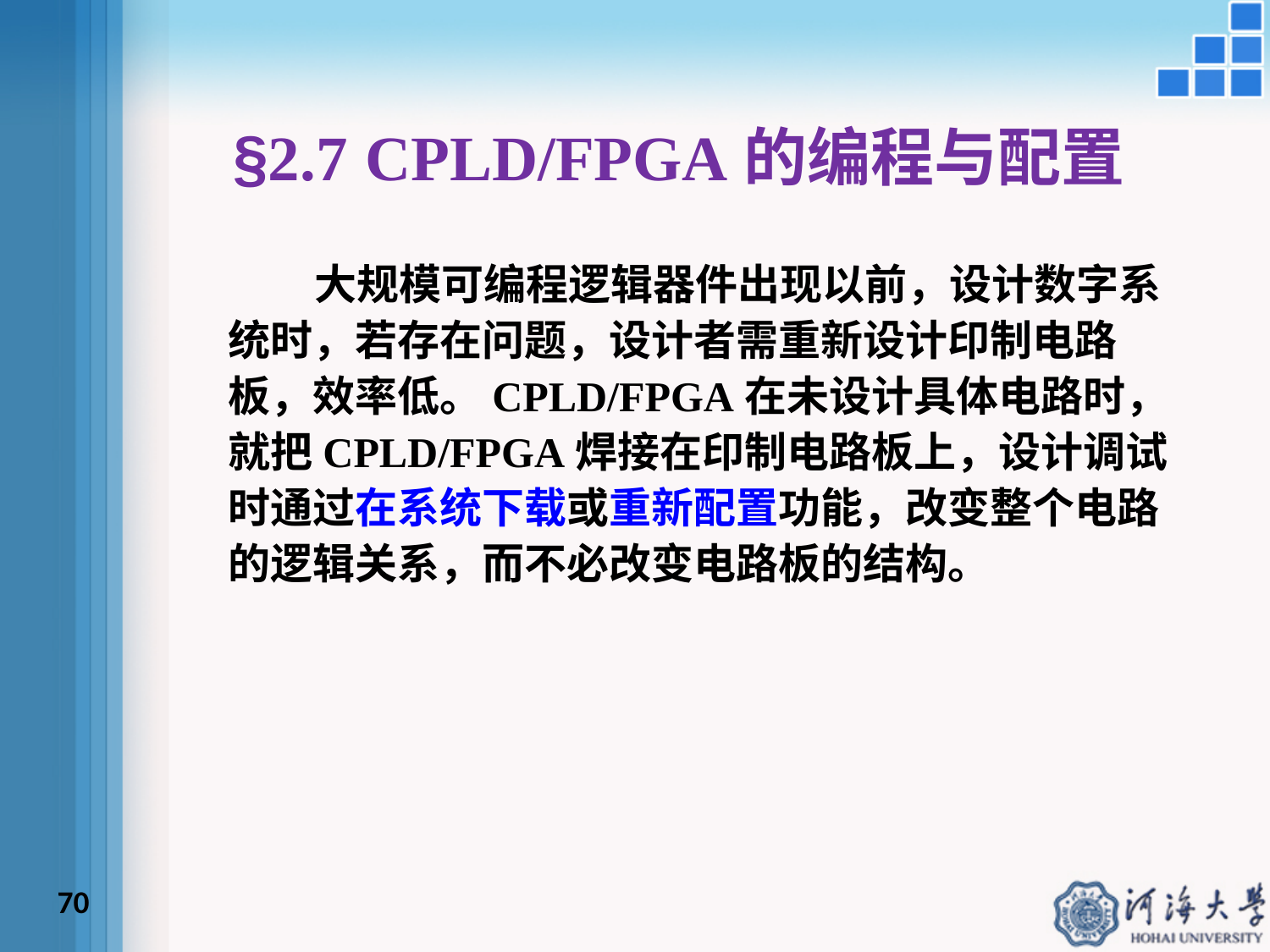

# §2.7 CPLD/FPGA的编程与配置
        大规模可编程逻辑器件出现以前，设计数字系统时，若存在问题，设计者需重新设计印制电路板，效率低。CPLD/FPGA在未设计具体电路时，就把CPLD/FPGA焊接在印制电路板上，设计调试时通过在系统下载或重新配置功能，改变整个电路的逻辑关系，而不必改变电路板的结构。
70